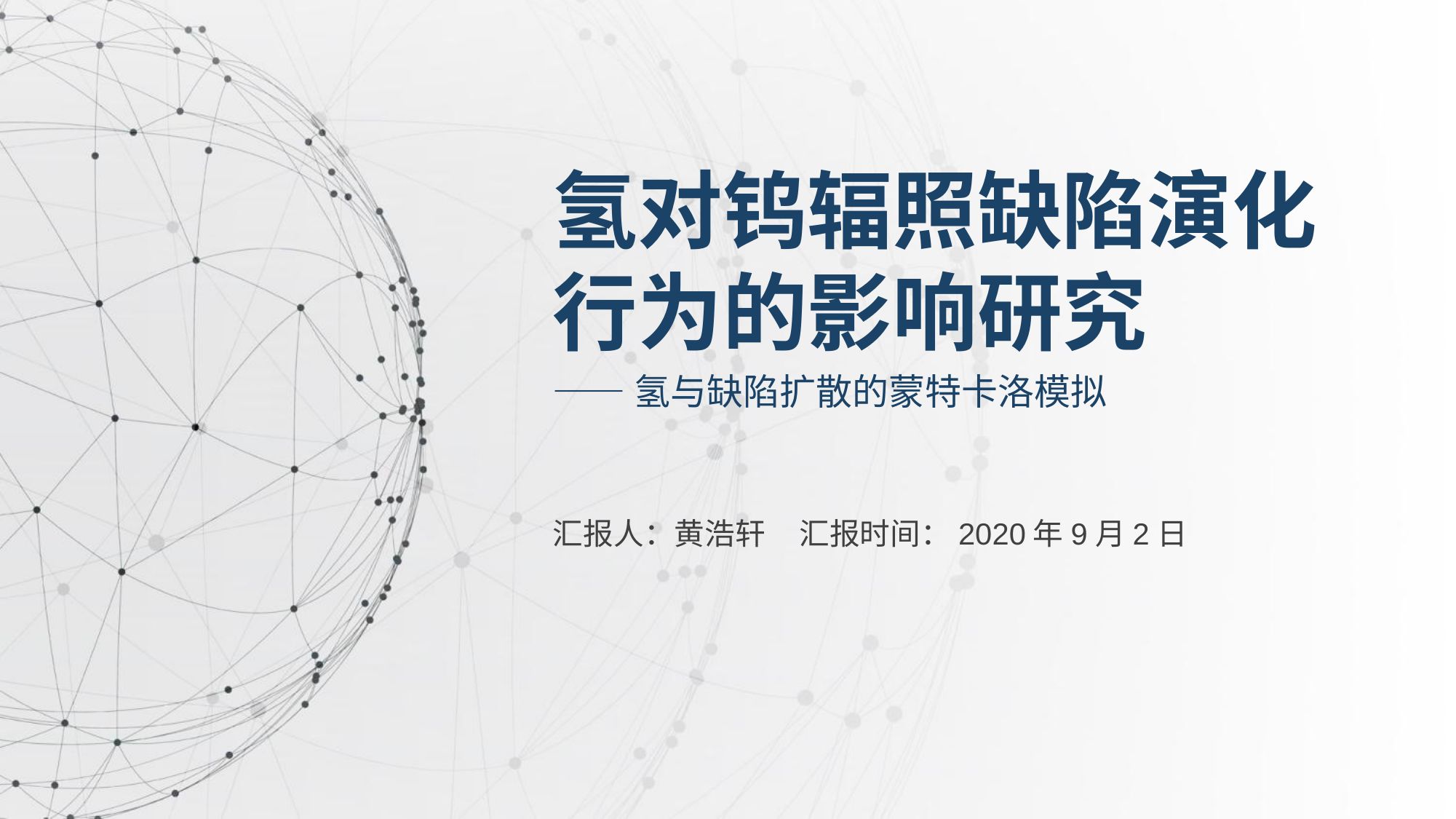

氢对钨辐照缺陷演化行为的影响研究
——氢与缺陷扩散的蒙特卡洛模拟
汇报人：黄浩轩     汇报时间：2020年9月2日